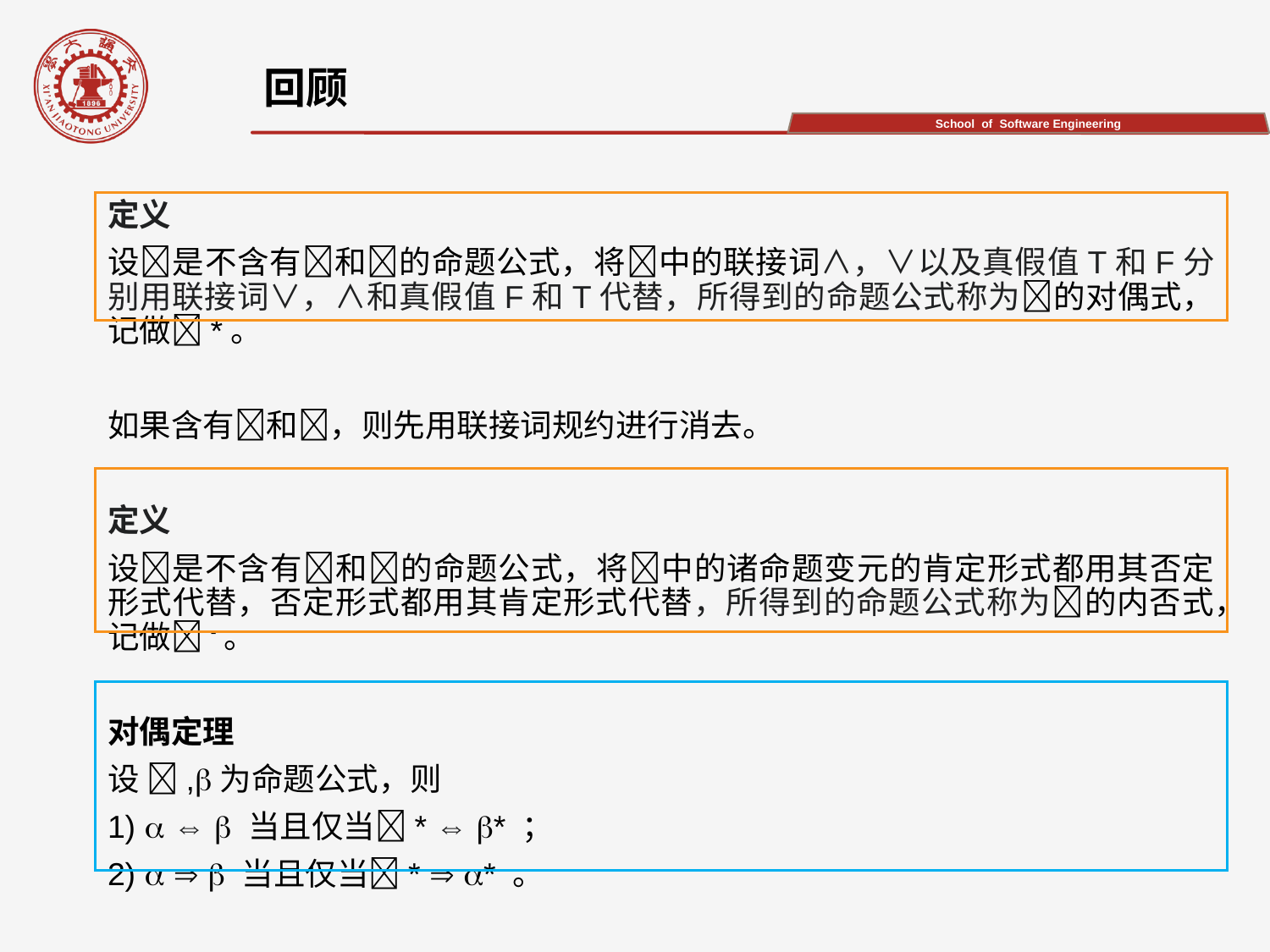

回顾

定义
设α是不含有→和↔的命题公式，将α中的联接词∧，∨以及真假值T和F分别用联接词∨，∧和真假值F和T代替，所得到的命题公式称为α的对偶式，记做α*。

如果含有→和↔，则先用联接词规约进行消去。

定义
设α是不含有→和↔的命题公式，将α中的诸命题变元的肯定形式都用其否定形式代替，否定形式都用其肯定形式代替，所得到的命题公式称为α的内否式，记做α-。

对偶定理
设 α,β为命题公式，则
1) α ⇔ β 当且仅当α* ⇔ β* ；
2) α ⇒ β 当且仅当β* ⇒ α* 。